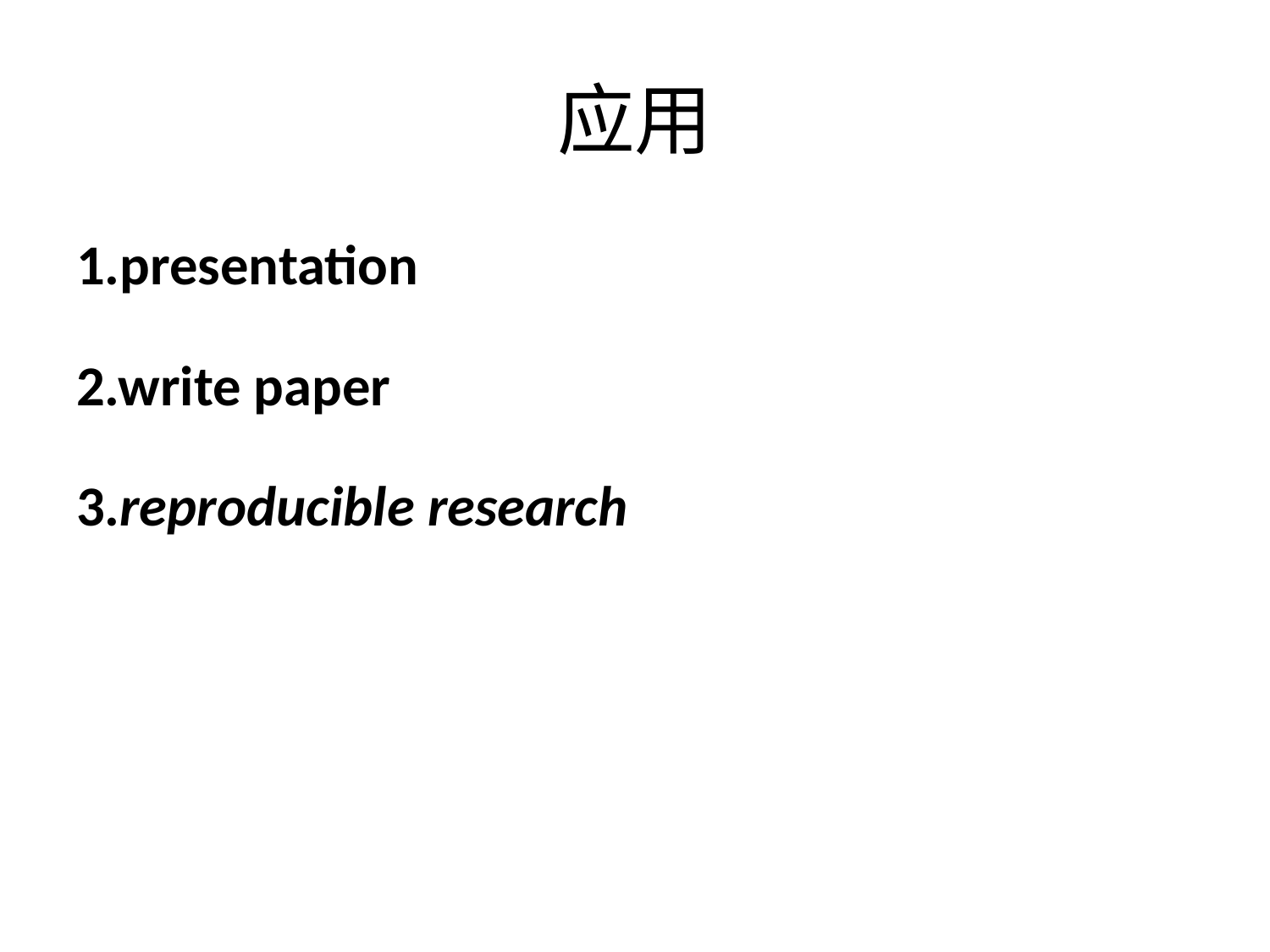

# 应用
1.presentation
2.write paper
3.reproducible research